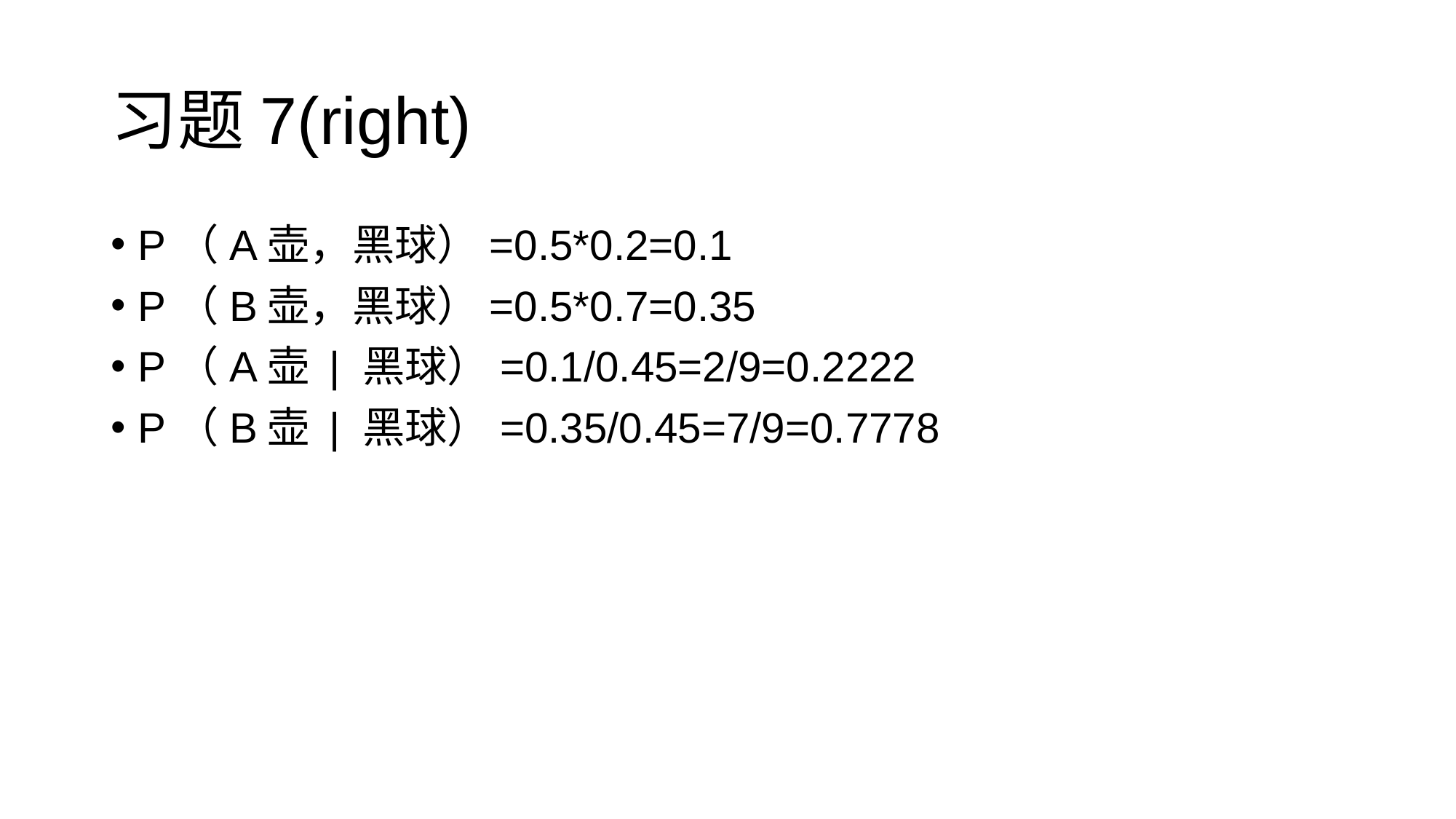

# 习题7(right)
P（A壶，黑球）=0.5*0.2=0.1
P（B壶，黑球）=0.5*0.7=0.35
P（A壶 | 黑球）=0.1/0.45=2/9=0.2222
P（B壶 | 黑球）=0.35/0.45=7/9=0.7778